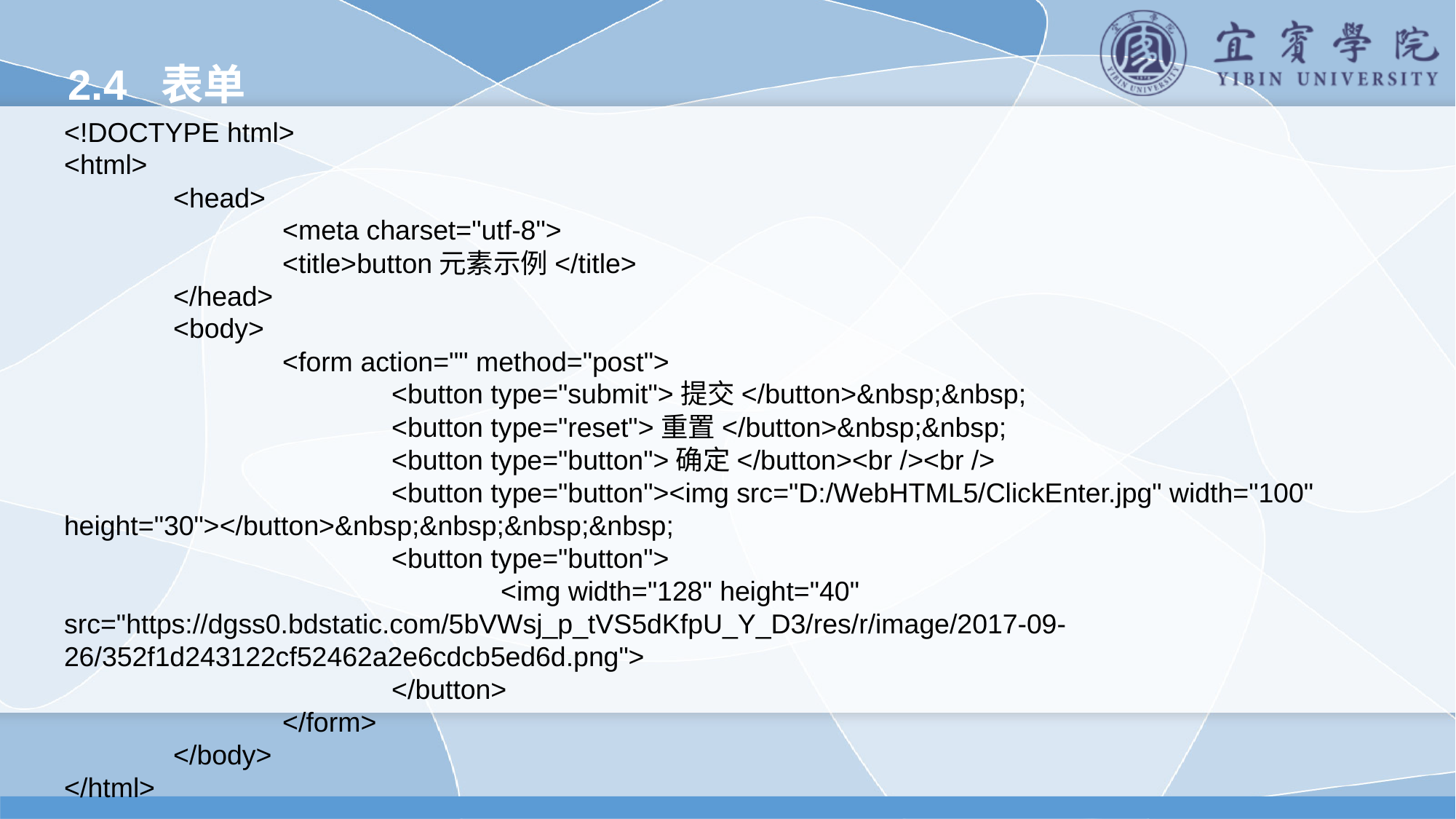

2.4  表单
<!DOCTYPE html>
<html>
	<head>
		<meta charset="utf-8">
		<title>button元素示例</title>
	</head>
	<body>
		<form action="" method="post">
			<button type="submit">提交</button>&nbsp;&nbsp;
			<button type="reset">重置</button>&nbsp;&nbsp;
			<button type="button">确定</button><br /><br />
			<button type="button"><img src="D:/WebHTML5/ClickEnter.jpg" width="100" height="30"></button>&nbsp;&nbsp;&nbsp;&nbsp;
			<button type="button">
				<img width="128" height="40" src="https://dgss0.bdstatic.com/5bVWsj_p_tVS5dKfpU_Y_D3/res/r/image/2017-09-26/352f1d243122cf52462a2e6cdcb5ed6d.png">
			</button>
		</form>
	</body>
</html>